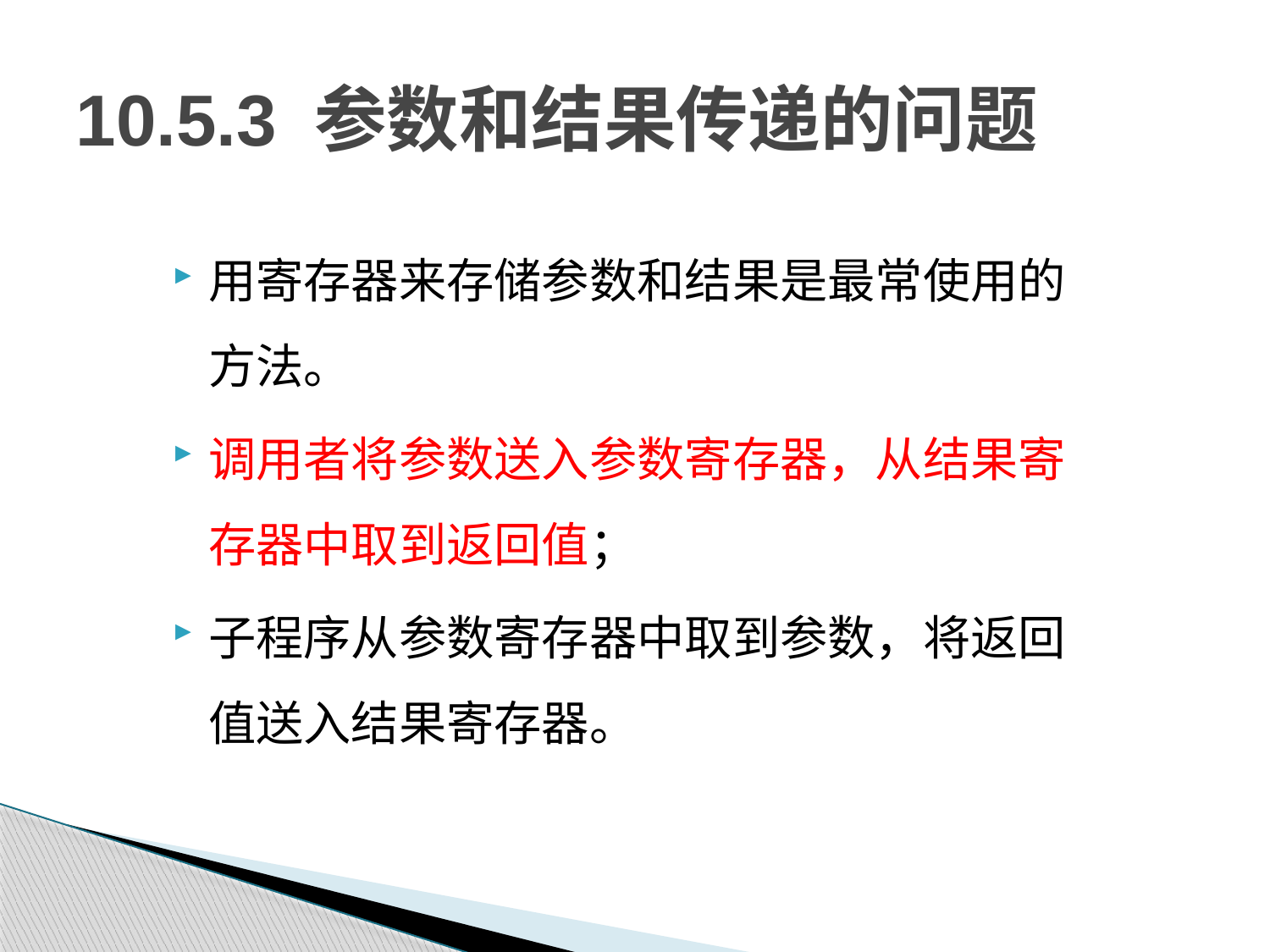

# 10.5.3 参数和结果传递的问题
用寄存器来存储参数和结果是最常使用的方法。
调用者将参数送入参数寄存器，从结果寄存器中取到返回值；
子程序从参数寄存器中取到参数，将返回值送入结果寄存器。